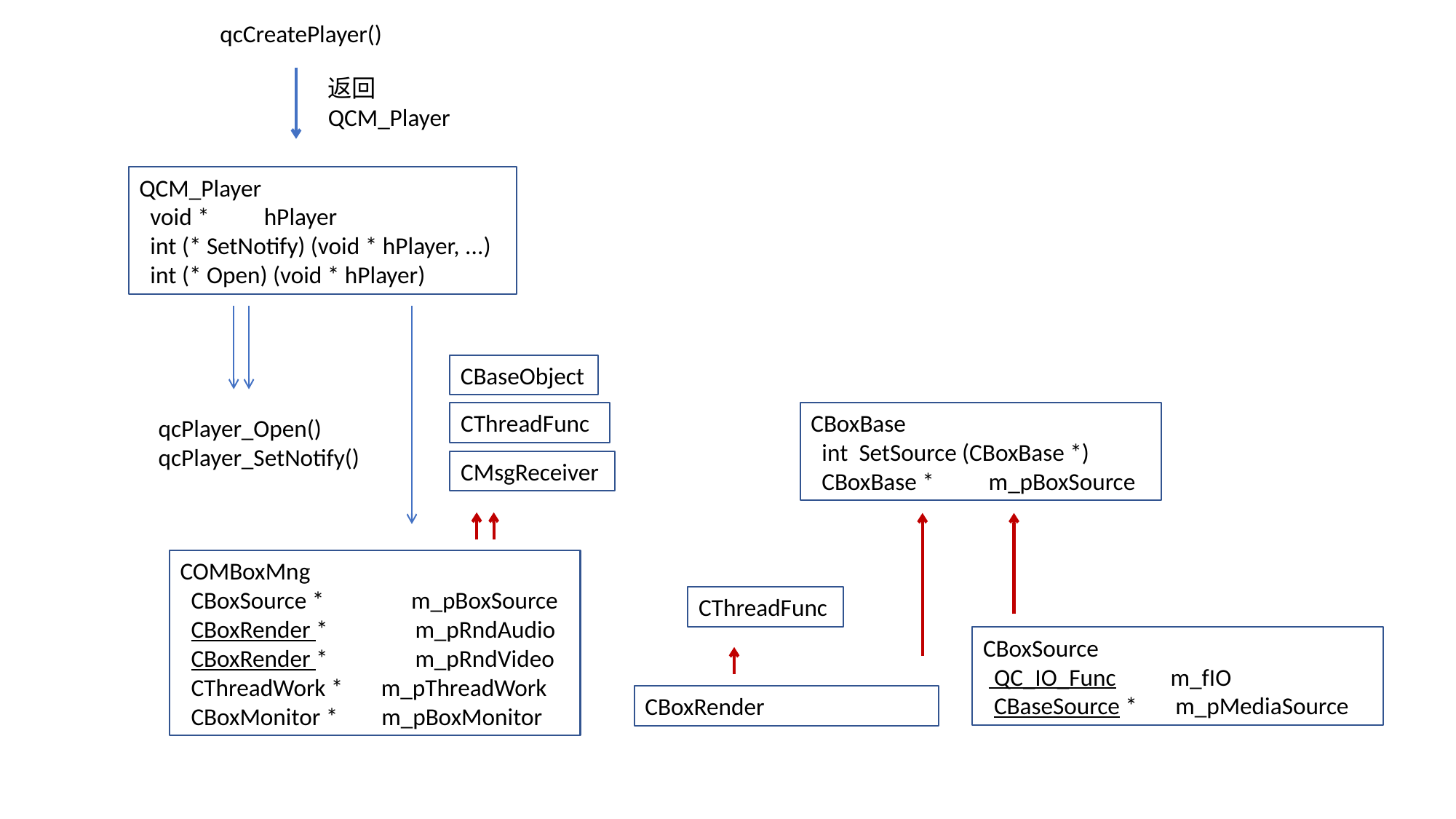

qcCreatePlayer()
返回
QCM_Player
QCM_Player
  void *          hPlayer
  int (* SetNotify) (void * hPlayer, ...)
  int (* Open) (void * hPlayer)
CBaseObject
CThreadFunc
CBoxBase
  int  SetSource (CBoxBase *)
  CBoxBase *          m_pBoxSource
qcPlayer_Open()
qcPlayer_SetNotify()
CMsgReceiver
COMBoxMng
  CBoxSource *                m_pBoxSource
  CBoxRender *                m_pRndAudio
  CBoxRender *                m_pRndVideo
  CThreadWork *       m_pThreadWork
  CBoxMonitor *        m_pBoxMonitor
CThreadFunc
CBoxSource
  QC_IO_Func          m_fIO
  CBaseSource *       m_pMediaSource
CBoxRender